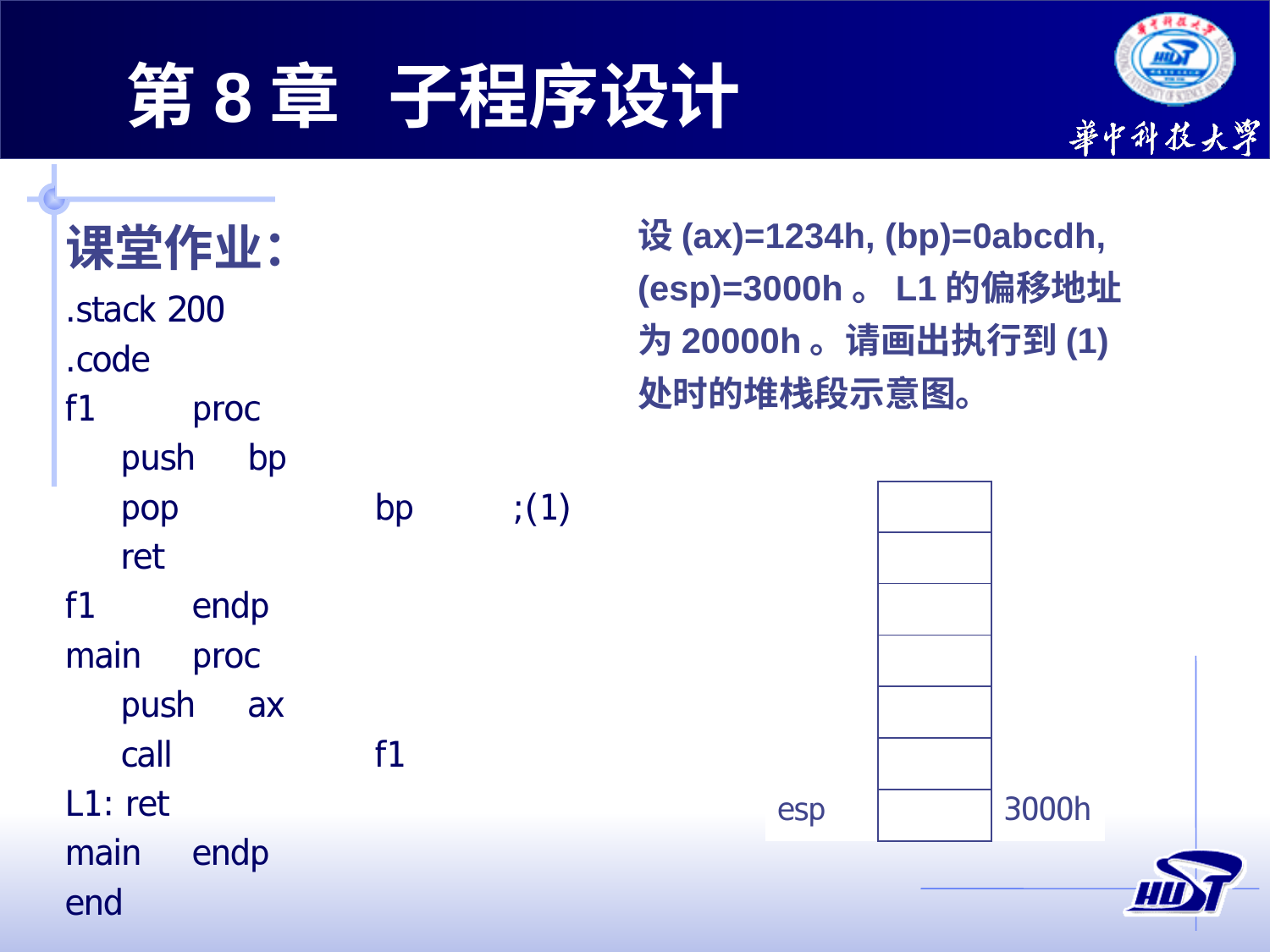

第8章   子程序设计
设(ax)=1234h, (bp)=0abcdh, (esp)=3000h。L1的偏移地址为20000h。请画出执行到(1)处时的堆栈段示意图。

课堂作业：
.stack 200
.code
f1	proc
push	bp
pop		bp	 ;(1)
ret
f1	endp
main 	proc
push 	ax
call 		f1
L1: ret
main  	endp
end
|  |  |  |
| --- | --- | --- |
|  |  |  |
|  |  |  |
|  |  |  |
|  |  |  |
|  |  |  |
| esp |  | 3000h |